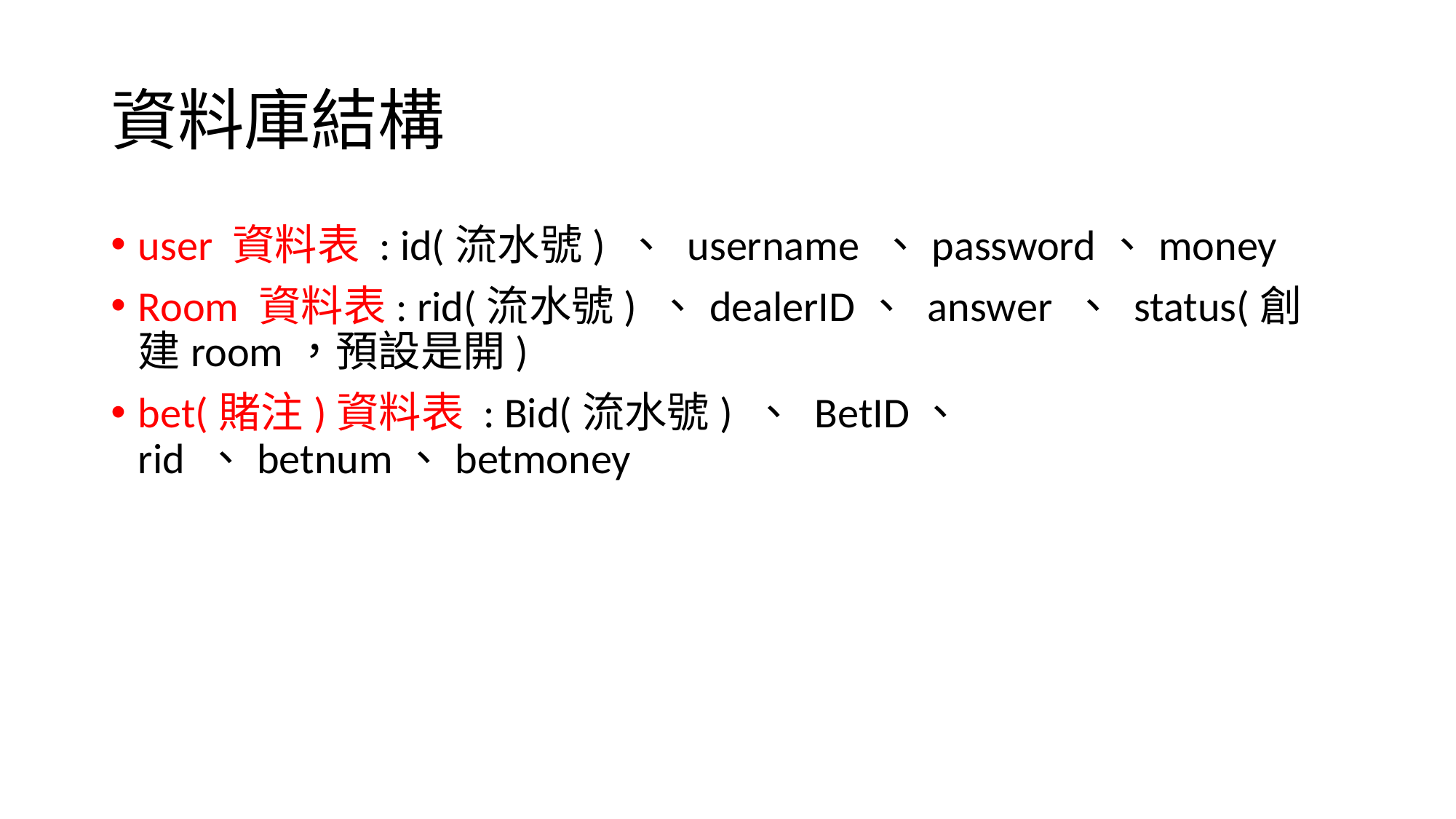

# 資料庫結構
user 資料表 : id(流水號) 、 username 、password、money
Room 資料表: rid(流水號) 、dealerID、 answer 、 status(創建room，預設是開)
bet(賭注)資料表 : Bid(流水號) 、 BetID、 rid 、betnum、betmoney